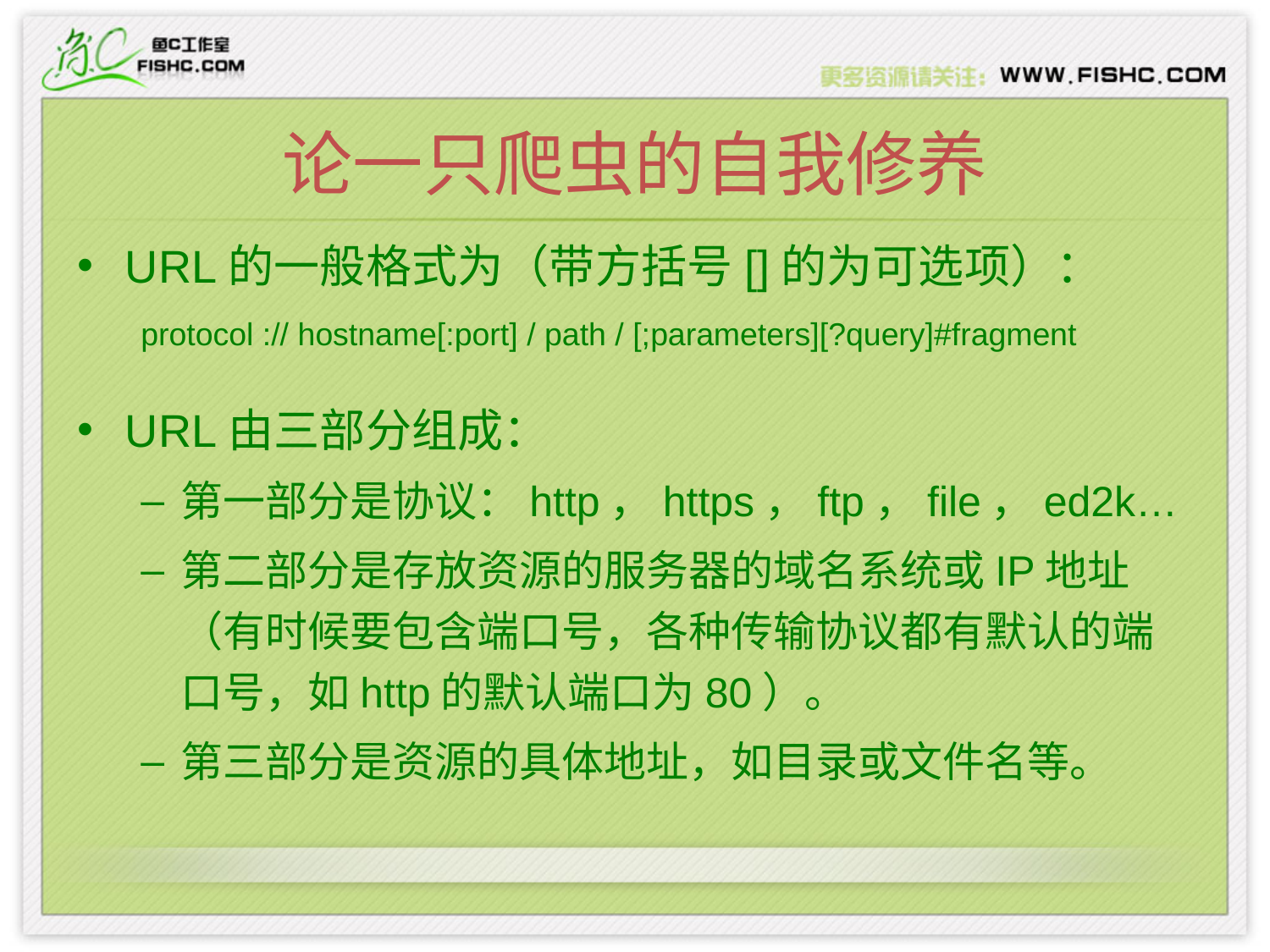

# 论一只爬虫的自我修养
URL的一般格式为（带方括号[]的为可选项）：

protocol :// hostname[:port] / path / [;parameters][?query]#fragment

URL由三部分组成：
第一部分是协议：http，https，ftp，file，ed2k…
第二部分是存放资源的服务器的域名系统或IP地址（有时候要包含端口号，各种传输协议都有默认的端口号，如http的默认端口为80）。
第三部分是资源的具体地址，如目录或文件名等。